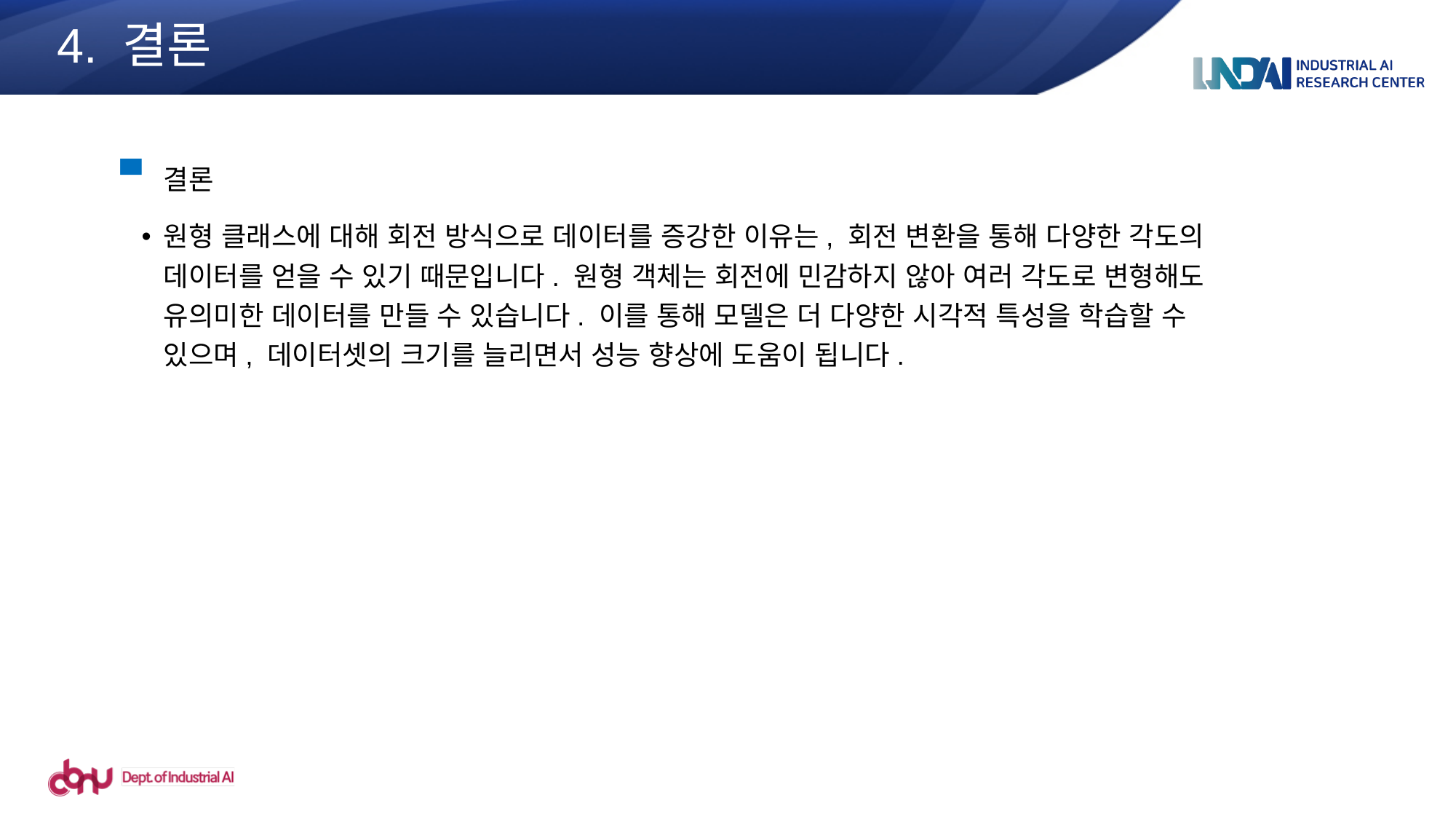

4. 결론
결론
원형 클래스에 대해 회전 방식으로 데이터를 증강한 이유는, 회전 변환을 통해 다양한 각도의 데이터를 얻을 수 있기 때문입니다. 원형 객체는 회전에 민감하지 않아 여러 각도로 변형해도 유의미한 데이터를 만들 수 있습니다. 이를 통해 모델은 더 다양한 시각적 특성을 학습할 수 있으며, 데이터셋의 크기를 늘리면서 성능 향상에 도움이 됩니다.